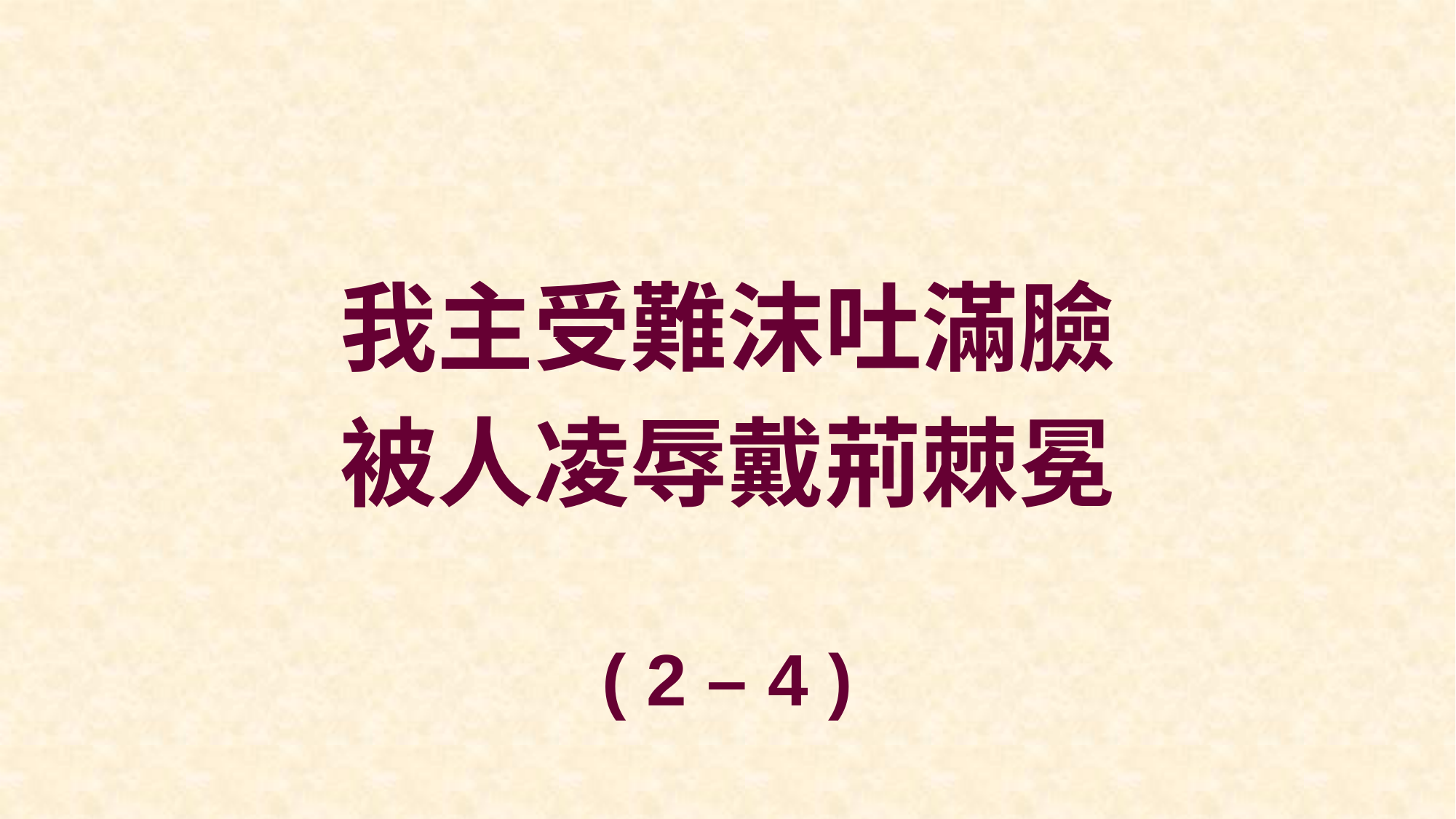

我主受難沫吐滿臉
被人凌辱戴荊棘冕
( 2 – 4 )